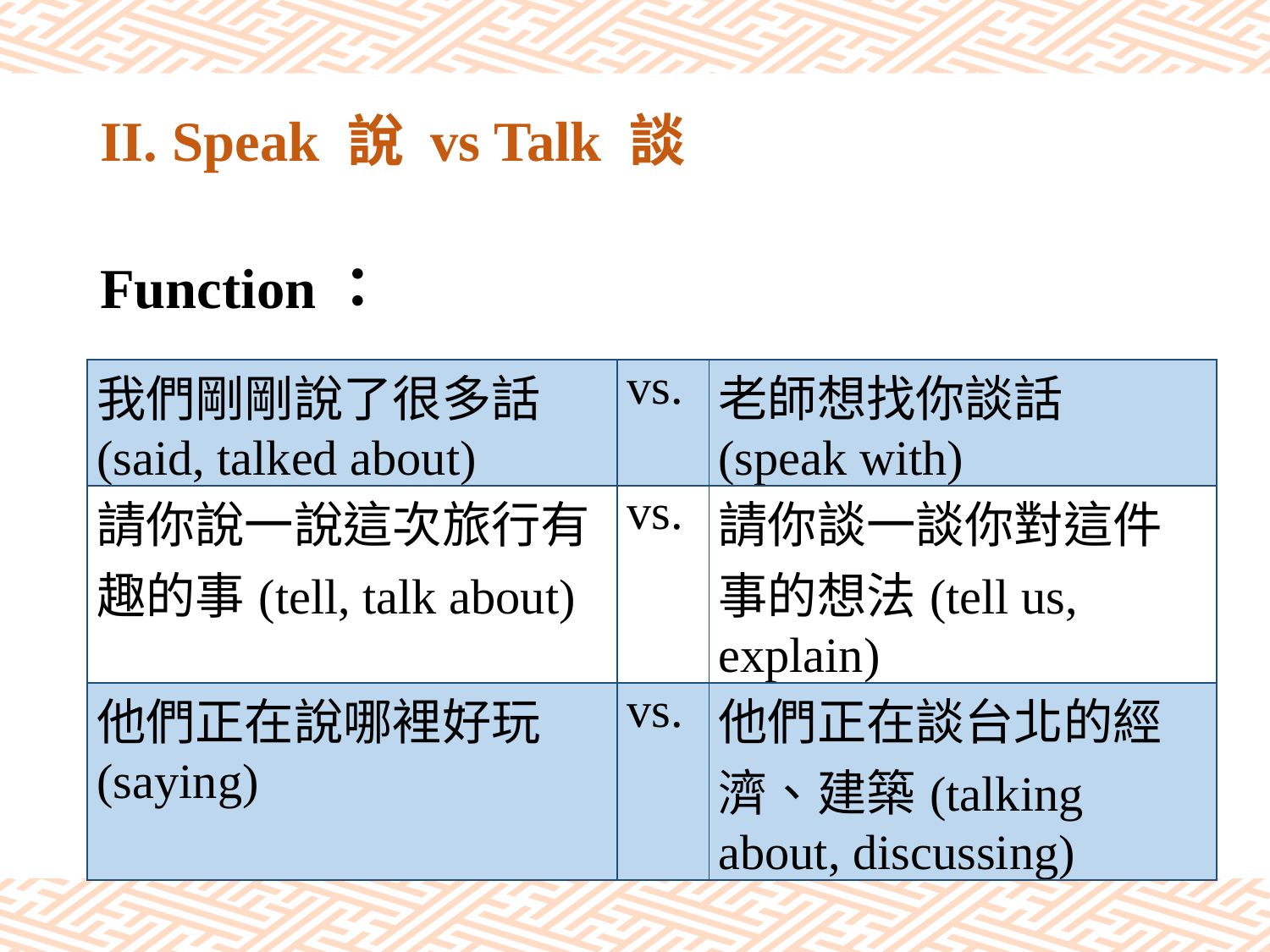

# II. Speak 說 vs Talk 談
Function：
| 我們剛剛說了很多話(said, talked about) | vs. | 老師想找你談話 (speak with) |
| --- | --- | --- |
| 請你說一說這次旅行有趣的事(tell, talk about) | vs. | 請你談一談你對這件事的想法(tell us, explain) |
| 他們正在說哪裡好玩 (saying) | vs. | 他們正在談台北的經濟、建築(talking about, discussing) |